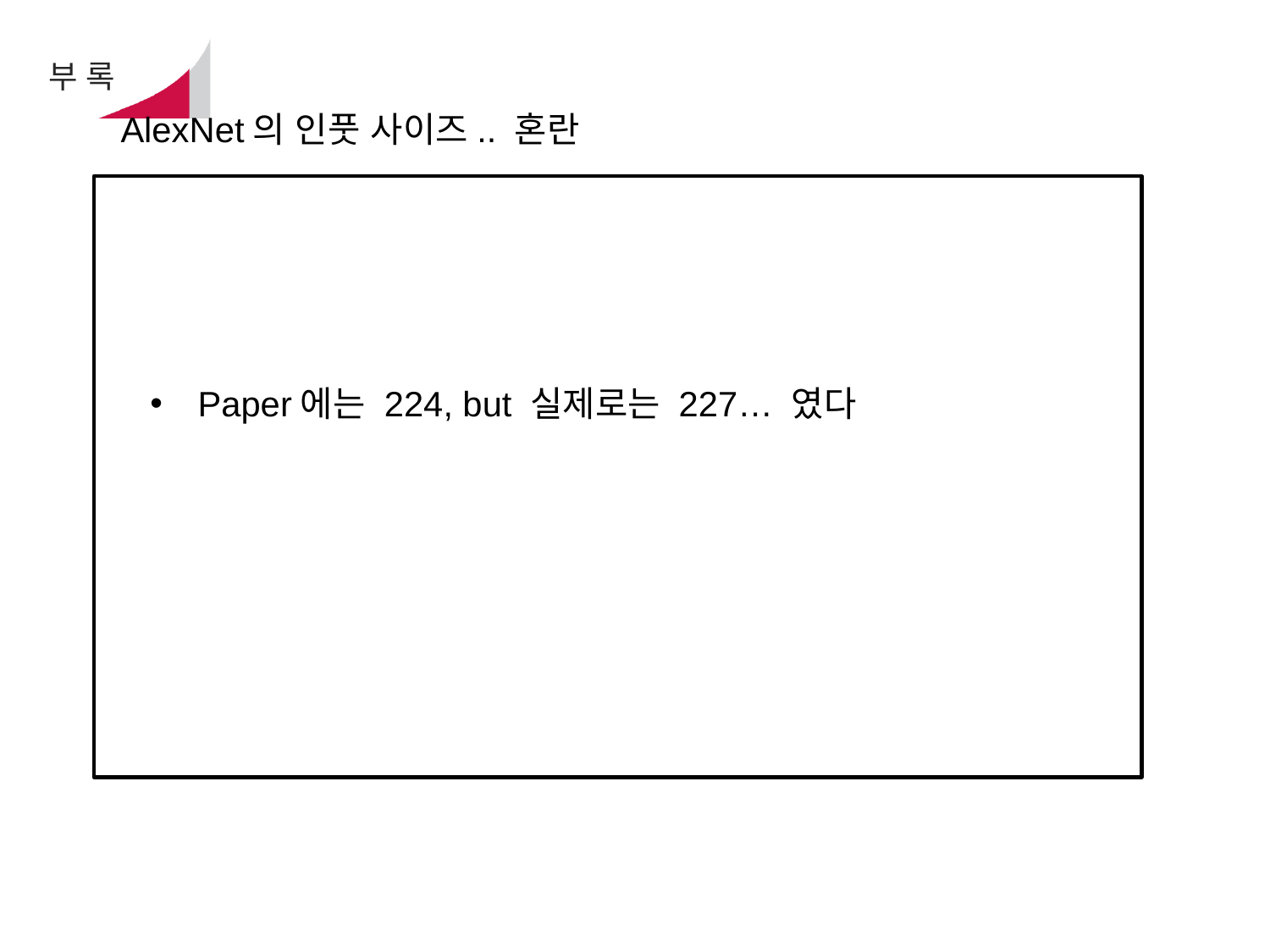

# 부 록
AlexNet의 인풋 사이즈.. 혼란

Paper에는 224, but 실제로는 227… 였다